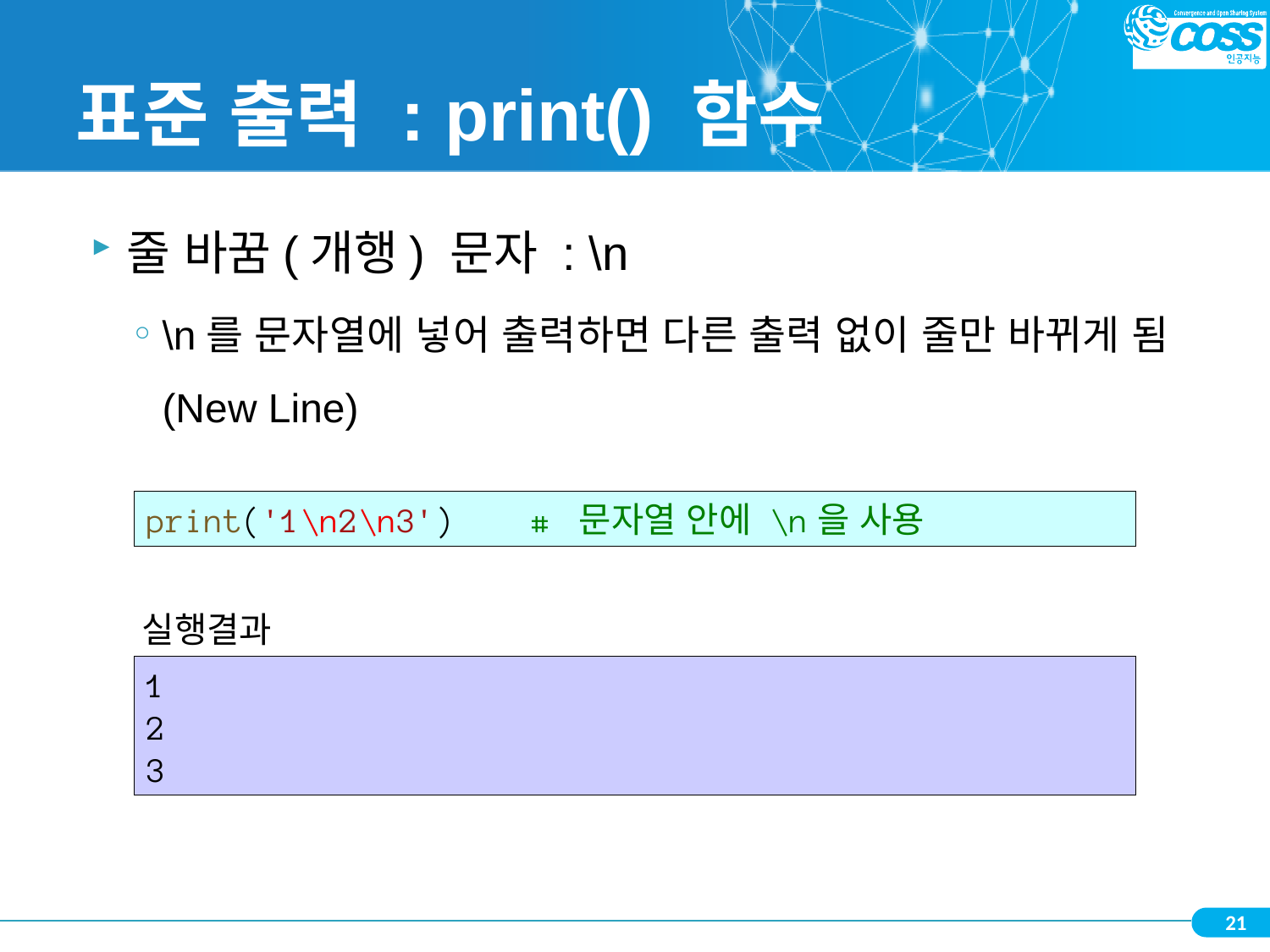

# 표준 출력 : print() 함수
줄 바꿈(개행) 문자 : \n
\n를 문자열에 넣어 출력하면 다른 출력 없이 줄만 바뀌게 됨 (New Line)

print('1\n2\n3')    # 문자열 안에 \n을 사용
실행결과
1
2
3